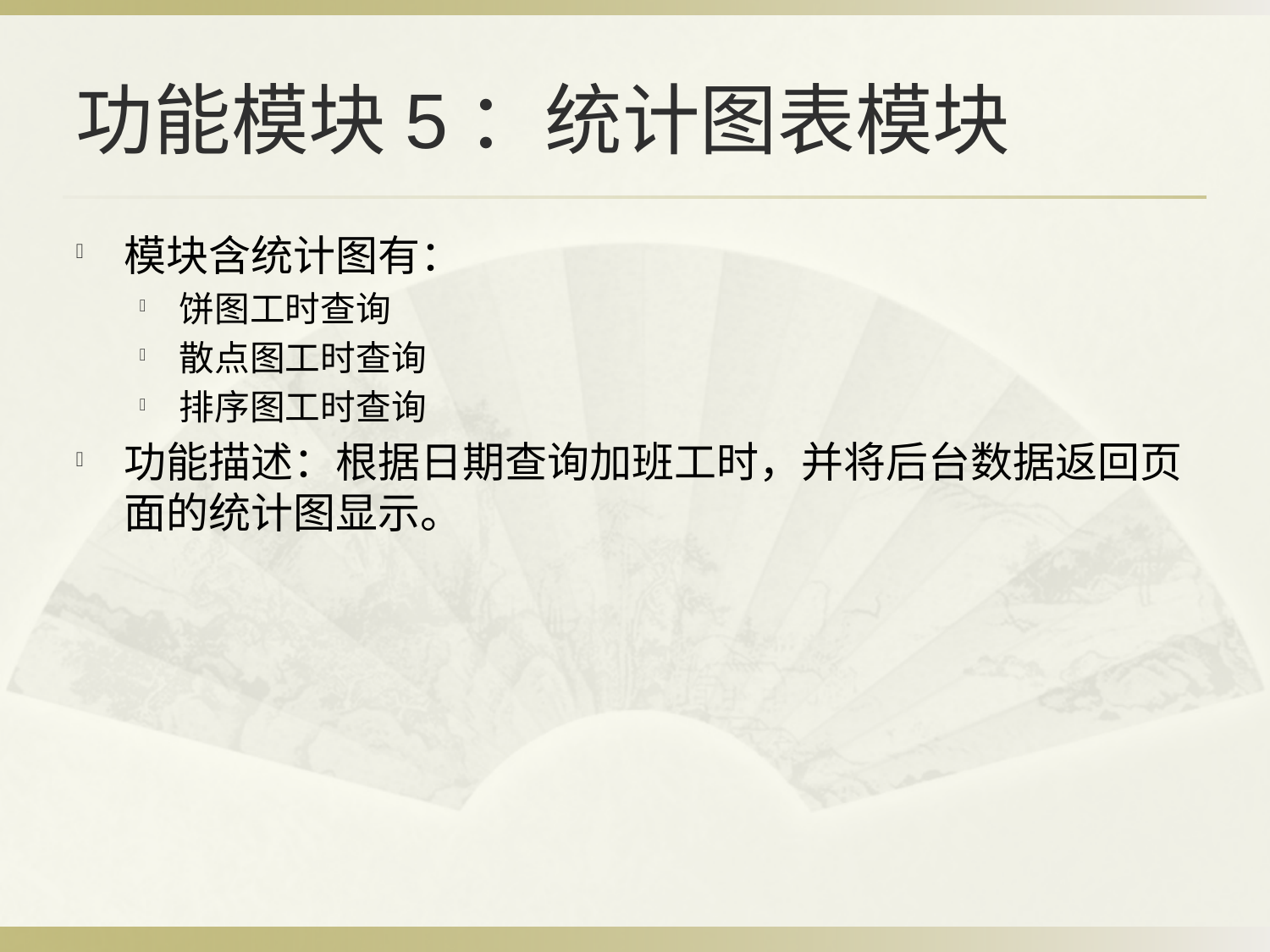

# 功能模块5：统计图表模块
模块含统计图有：
饼图工时查询
散点图工时查询
排序图工时查询
功能描述：根据日期查询加班工时，并将后台数据返回页面的统计图显示。